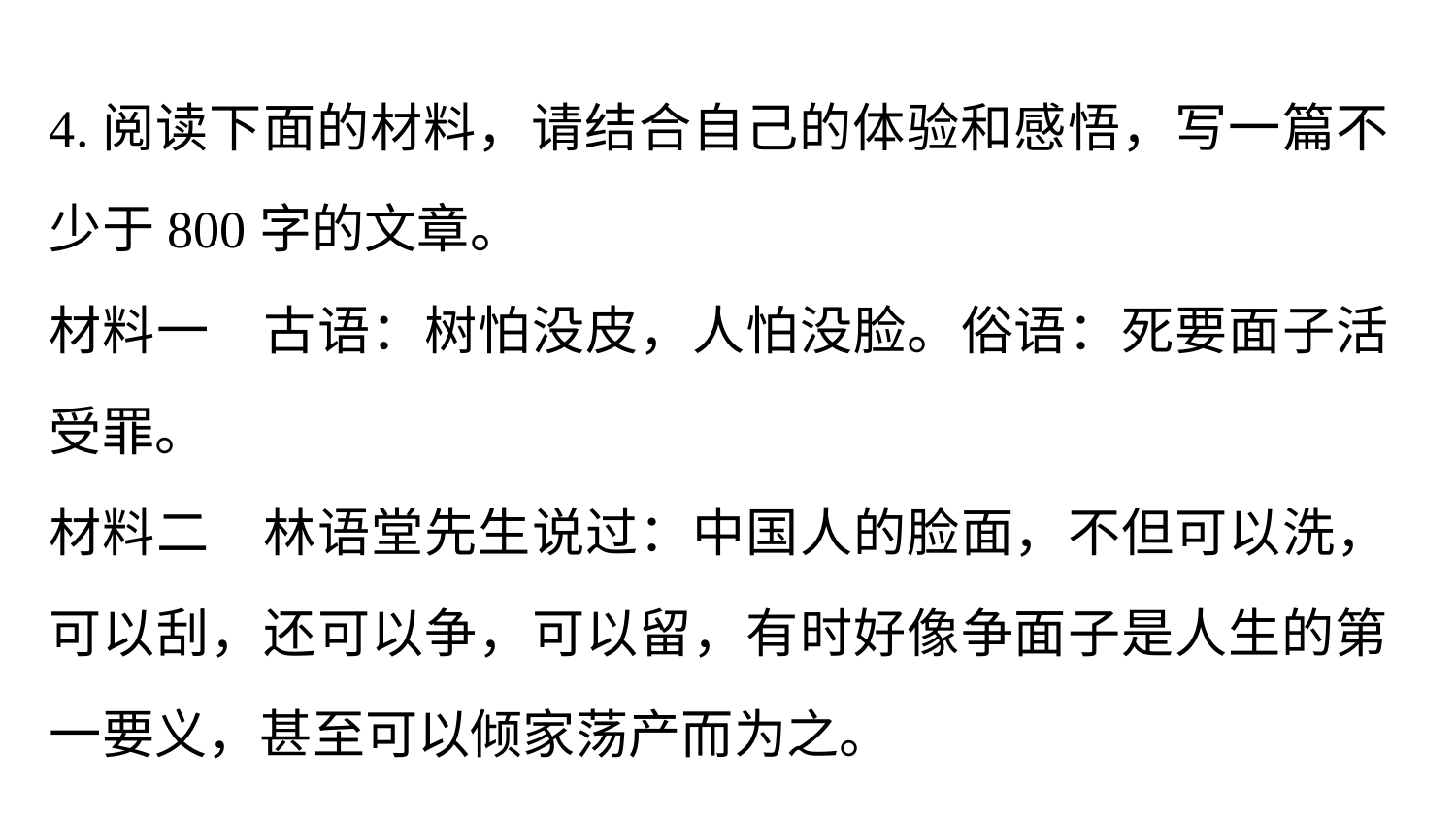

4.阅读下面的材料，请结合自己的体验和感悟，写一篇不少于800字的文章。
材料一　古语：树怕没皮，人怕没脸。俗语：死要面子活受罪。
材料二　林语堂先生说过：中国人的脸面，不但可以洗，可以刮，还可以争，可以留，有时好像争面子是人生的第一要义，甚至可以倾家荡产而为之。